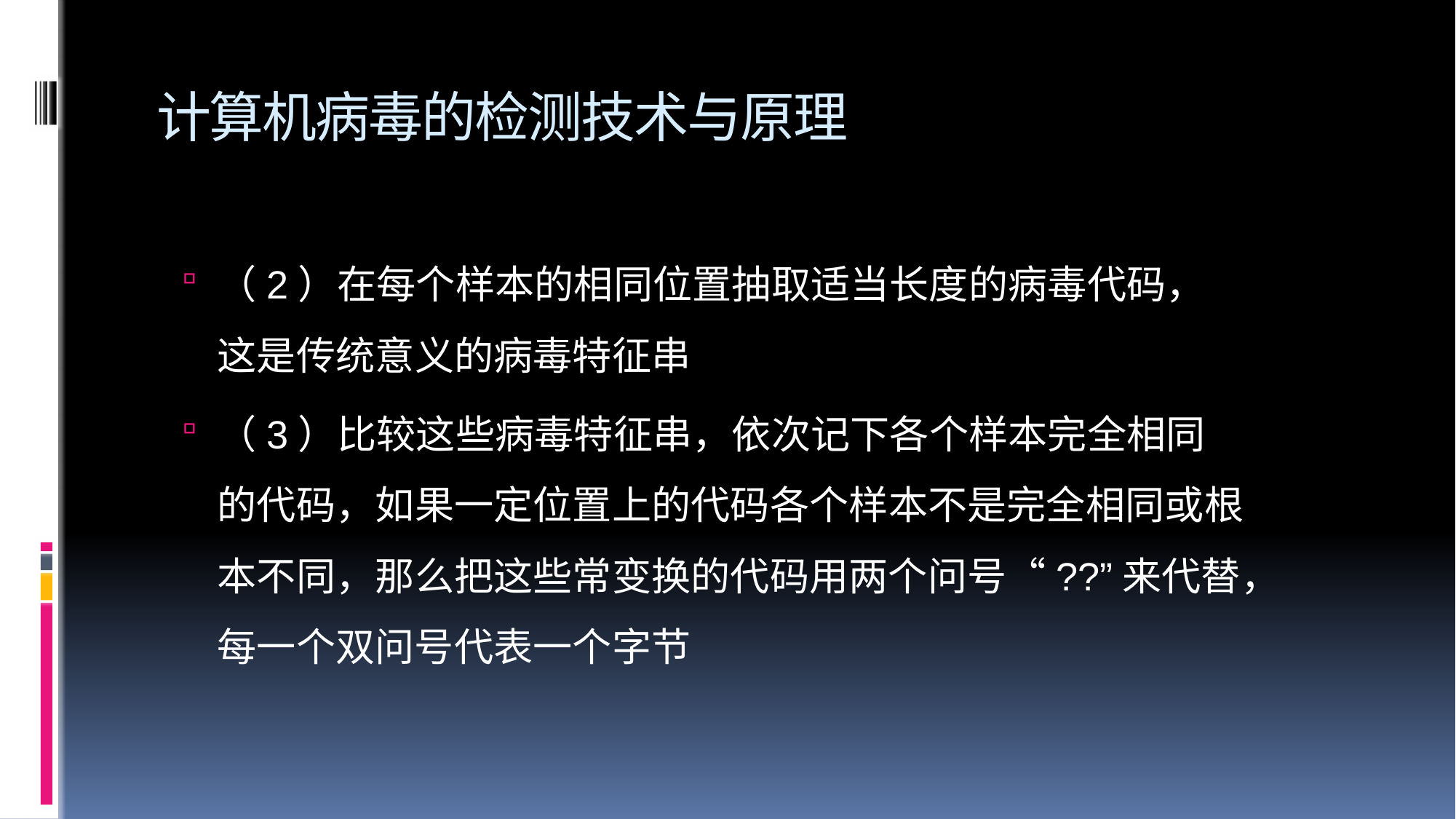

# 计算机病毒的检测技术与原理
（2）在每个样本的相同位置抽取适当长度的病毒代码，这是传统意义的病毒特征串
（3）比较这些病毒特征串，依次记下各个样本完全相同的代码，如果一定位置上的代码各个样本不是完全相同或根本不同，那么把这些常变换的代码用两个问号“??”来代替，每一个双问号代表一个字节